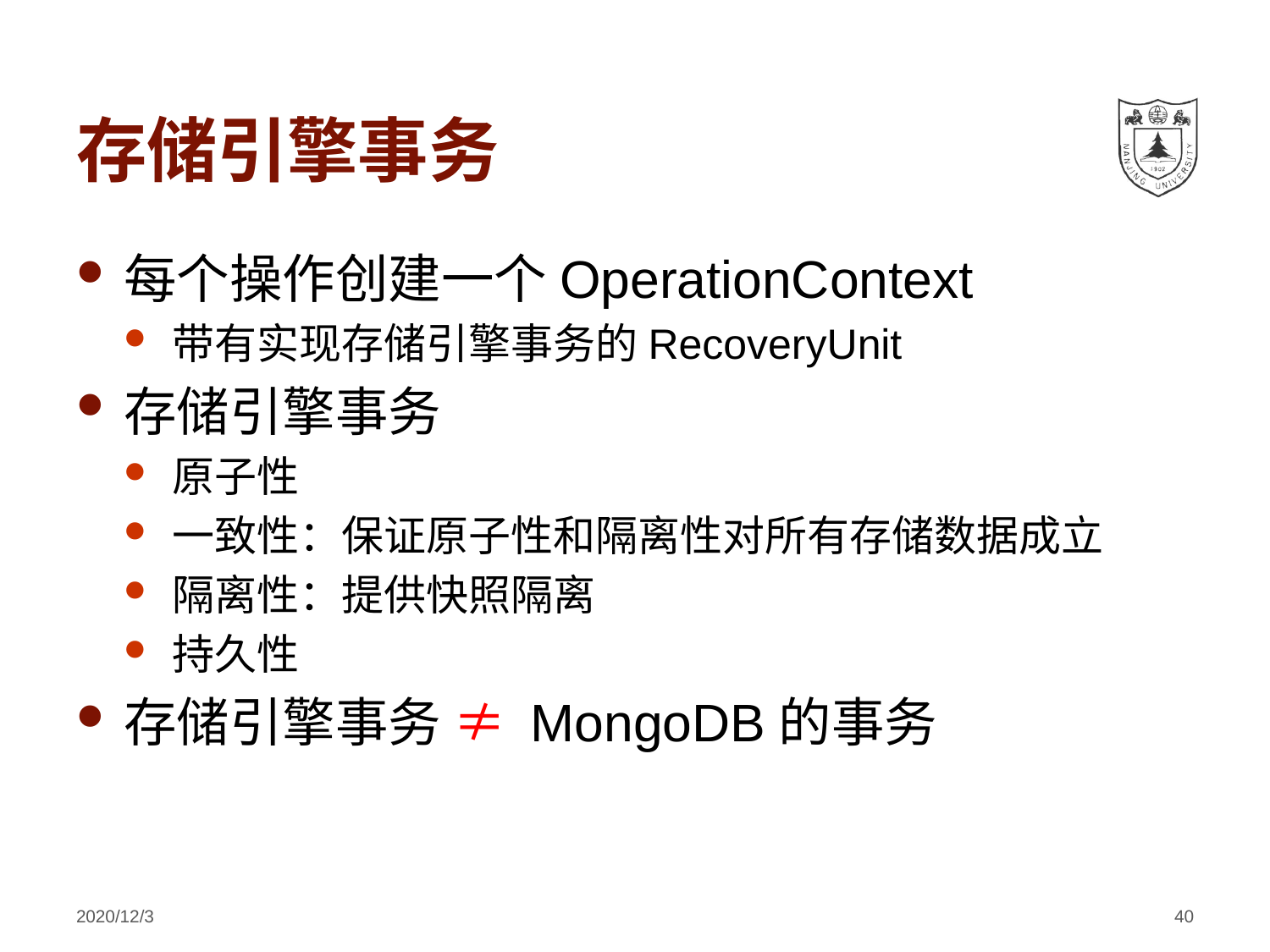

# 存储引擎事务
每个操作创建一个OperationContext
带有实现存储引擎事务的RecoveryUnit
存储引擎事务
原子性
一致性：保证原子性和隔离性对所有存储数据成立
隔离性：提供快照隔离
持久性
存储引擎事务 ≠ MongoDB的事务

2020/12/3

40